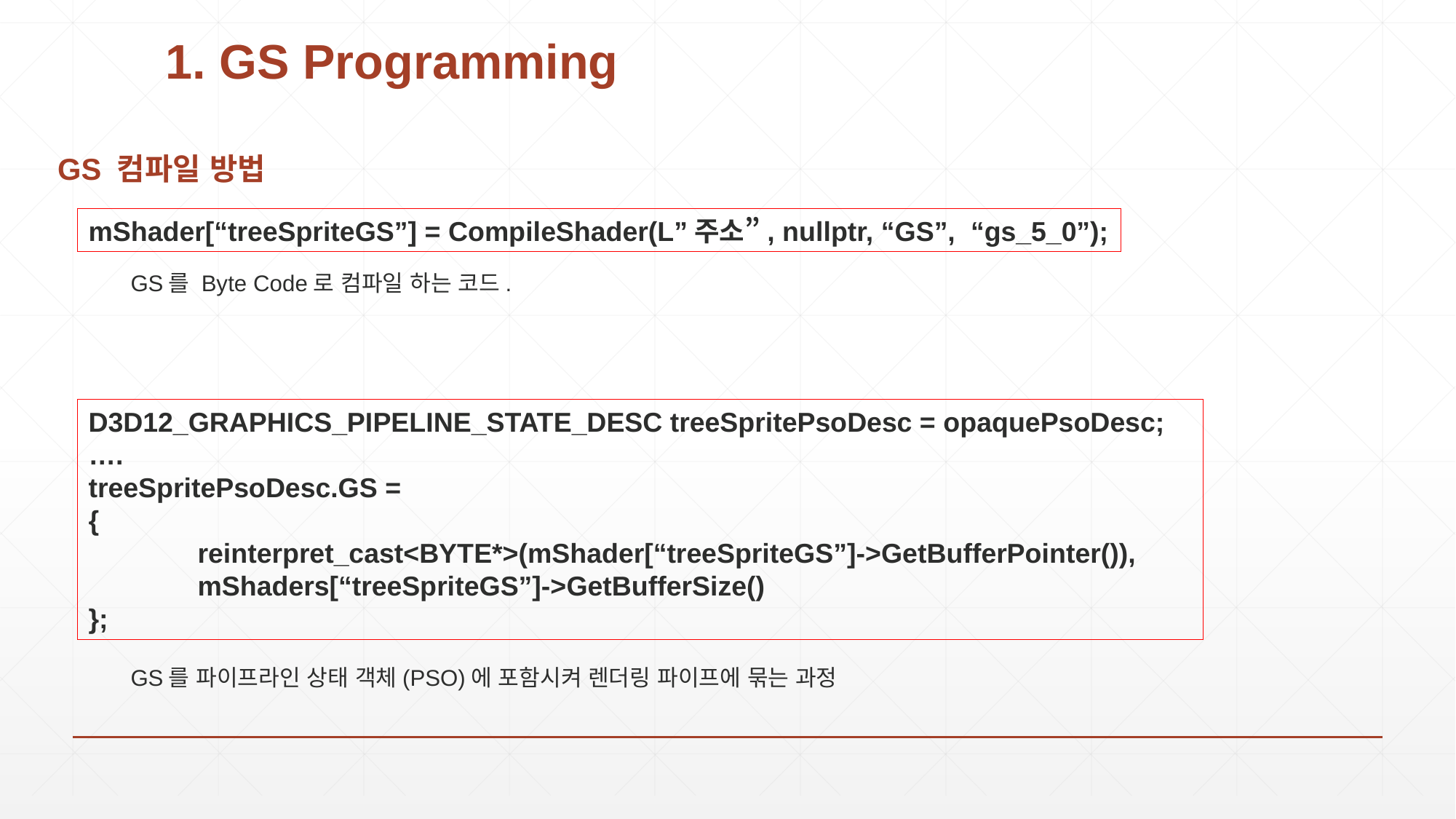

# 1. GS Programming
GS 컴파일 방법
mShader[“treeSpriteGS”] = CompileShader(L”주소”, nullptr, “GS”,  “gs_5_0”);
GS를 Byte Code로 컴파일 하는 코드.
D3D12_GRAPHICS_PIPELINE_STATE_DESC treeSpritePsoDesc = opaquePsoDesc;
….
treeSpritePsoDesc.GS =
{
	reinterpret_cast<BYTE*>(mShader[“treeSpriteGS”]->GetBufferPointer()),
	mShaders[“treeSpriteGS”]->GetBufferSize()
};
GS를 파이프라인 상태 객체(PSO)에 포함시켜 렌더링 파이프에 묶는 과정